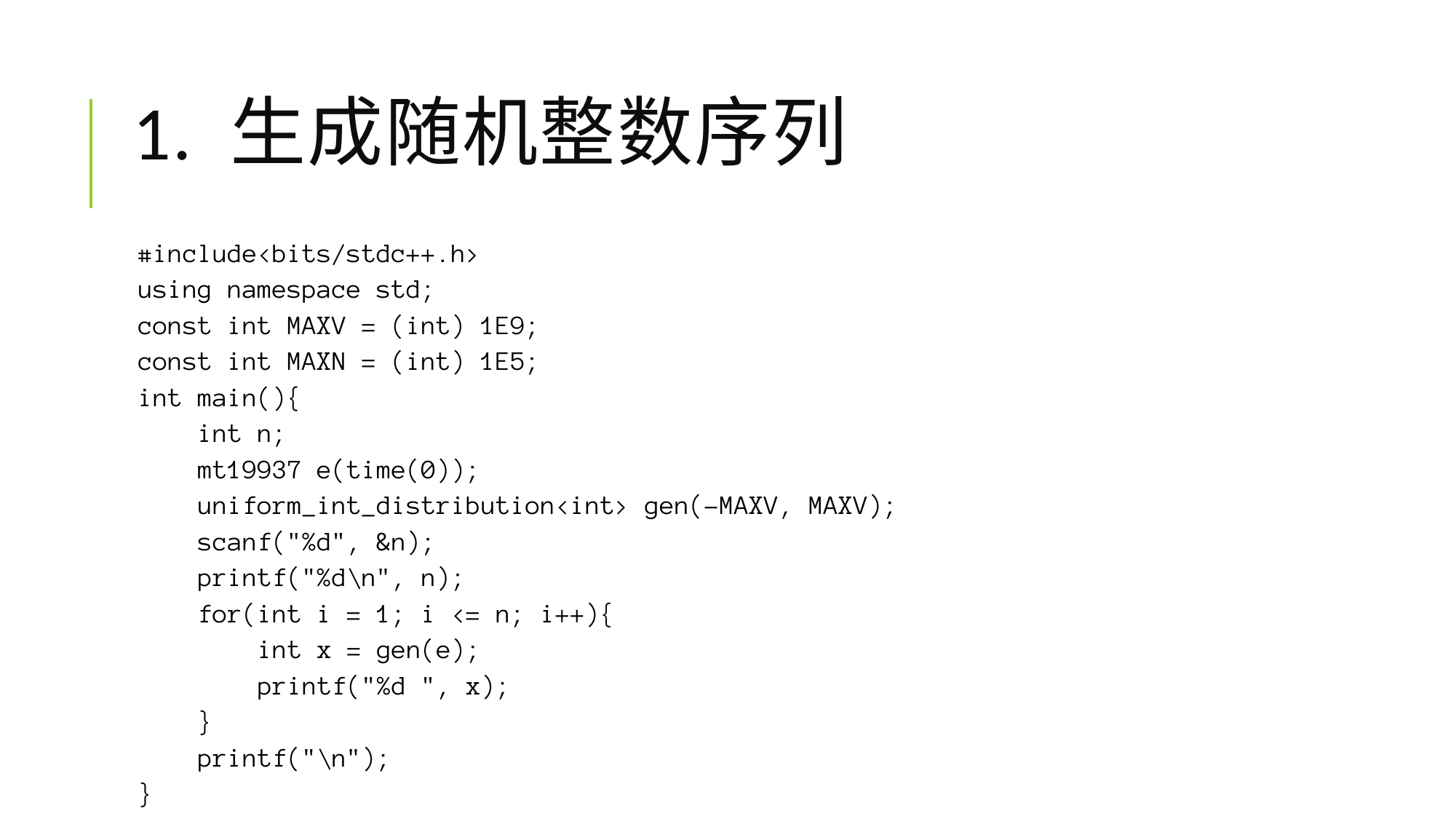

# 1. 生成随机整数序列
#include<bits/stdc++.h>
using namespace std;
const int MAXV = (int) 1E9;
const int MAXN = (int) 1E5;
int main(){
    int n;
    mt19937 e(time(0));
    uniform_int_distribution<int> gen(-MAXV, MAXV);
    scanf("%d", &n);
    printf("%d\n", n);
    for(int i = 1; i <= n; i++){
        int x = gen(e);
        printf("%d ", x);
    }
    printf("\n");
}